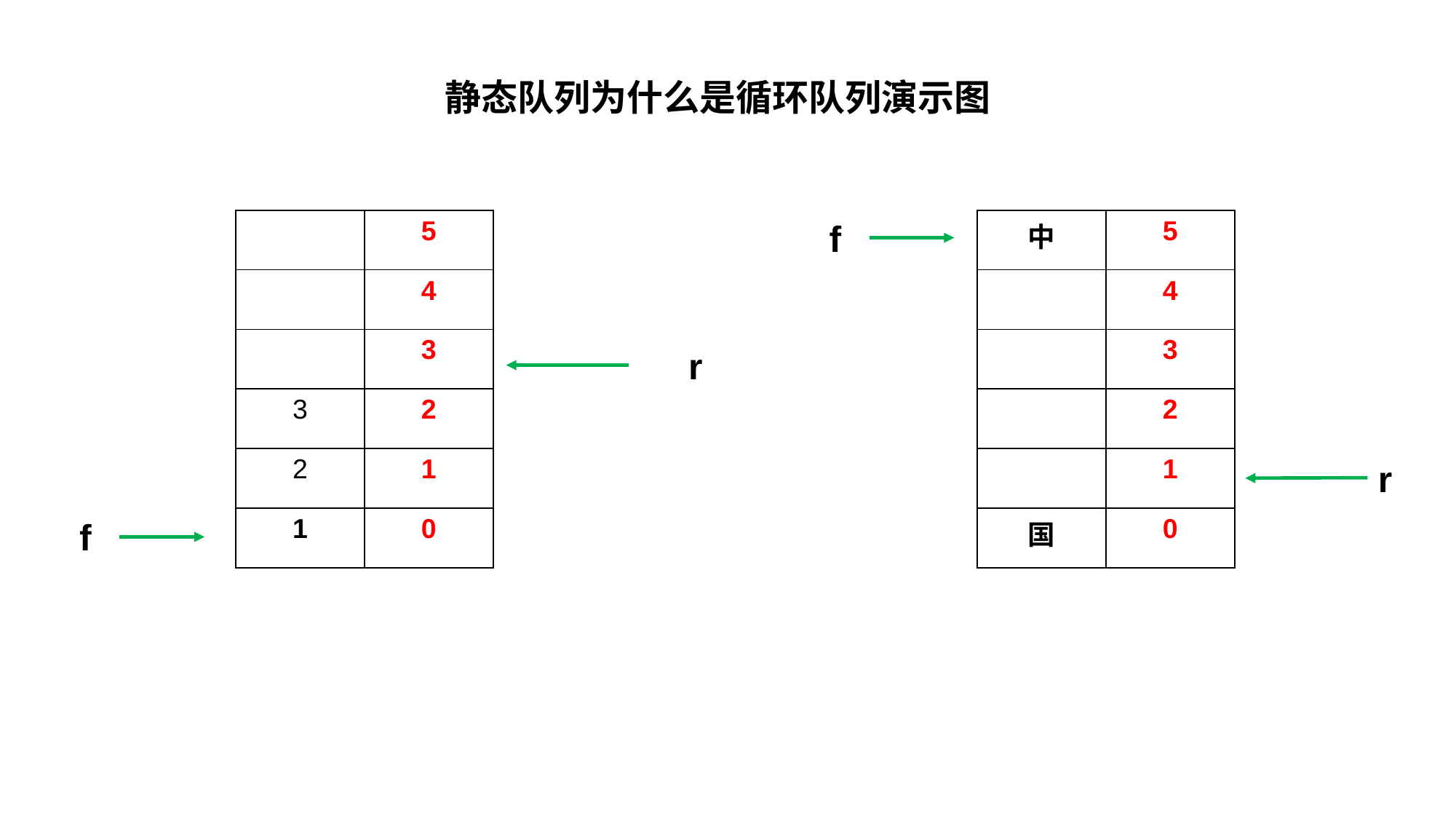

静态队列为什么是循环队列演示图
|  | 5 |
| --- | --- |
|  | 4 |
|  | 3 |
| 3 | 2 |
| 2 | 1 |
| 1 | 0 |
f
| 中 | 5 |
| --- | --- |
|  | 4 |
|  | 3 |
|  | 2 |
|  | 1 |
| 国 | 0 |
r
r
f